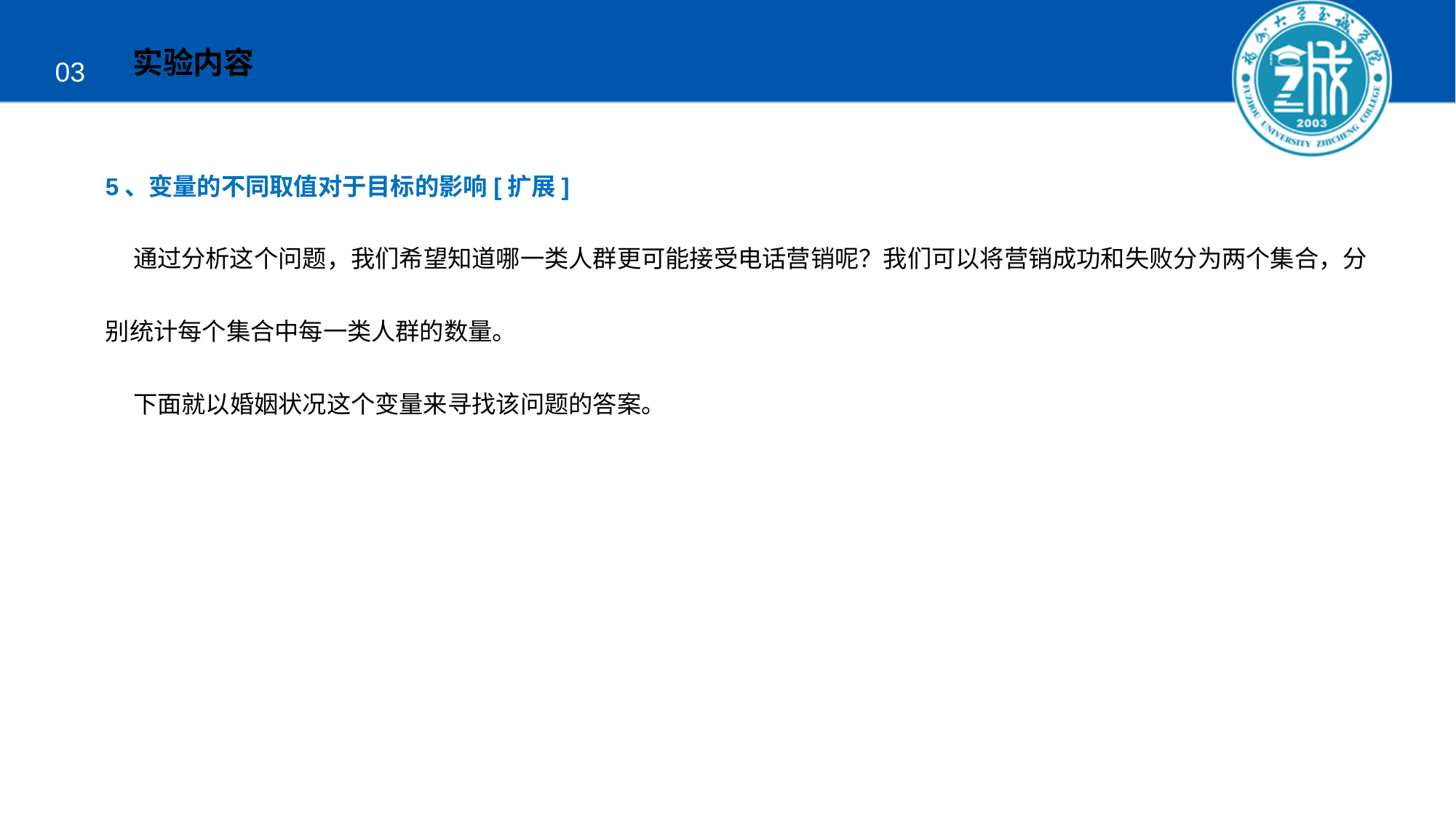

实验内容
03
5、变量的不同取值对于目标的影响[扩展]
    通过分析这个问题，我们希望知道哪一类人群更可能接受电话营销呢？我们可以将营销成功和失败分为两个集合，分别统计每个集合中每一类人群的数量。
    下面就以婚姻状况这个变量来寻找该问题的答案。